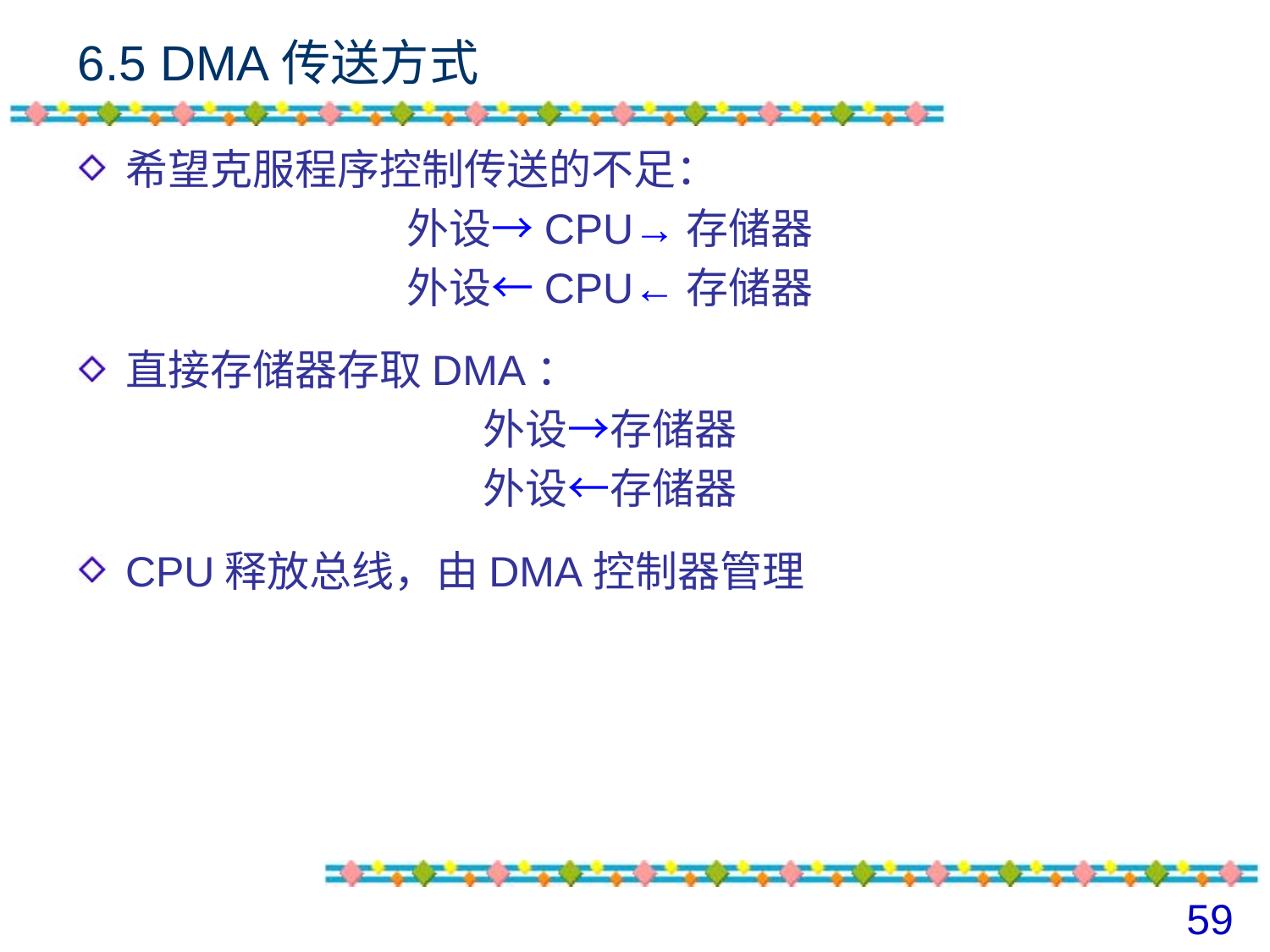

# 6.5 DMA传送方式
希望克服程序控制传送的不足：
外设→CPU→存储器
外设←CPU←存储器
直接存储器存取DMA：
外设→存储器
外设←存储器
CPU释放总线，由DMA控制器管理